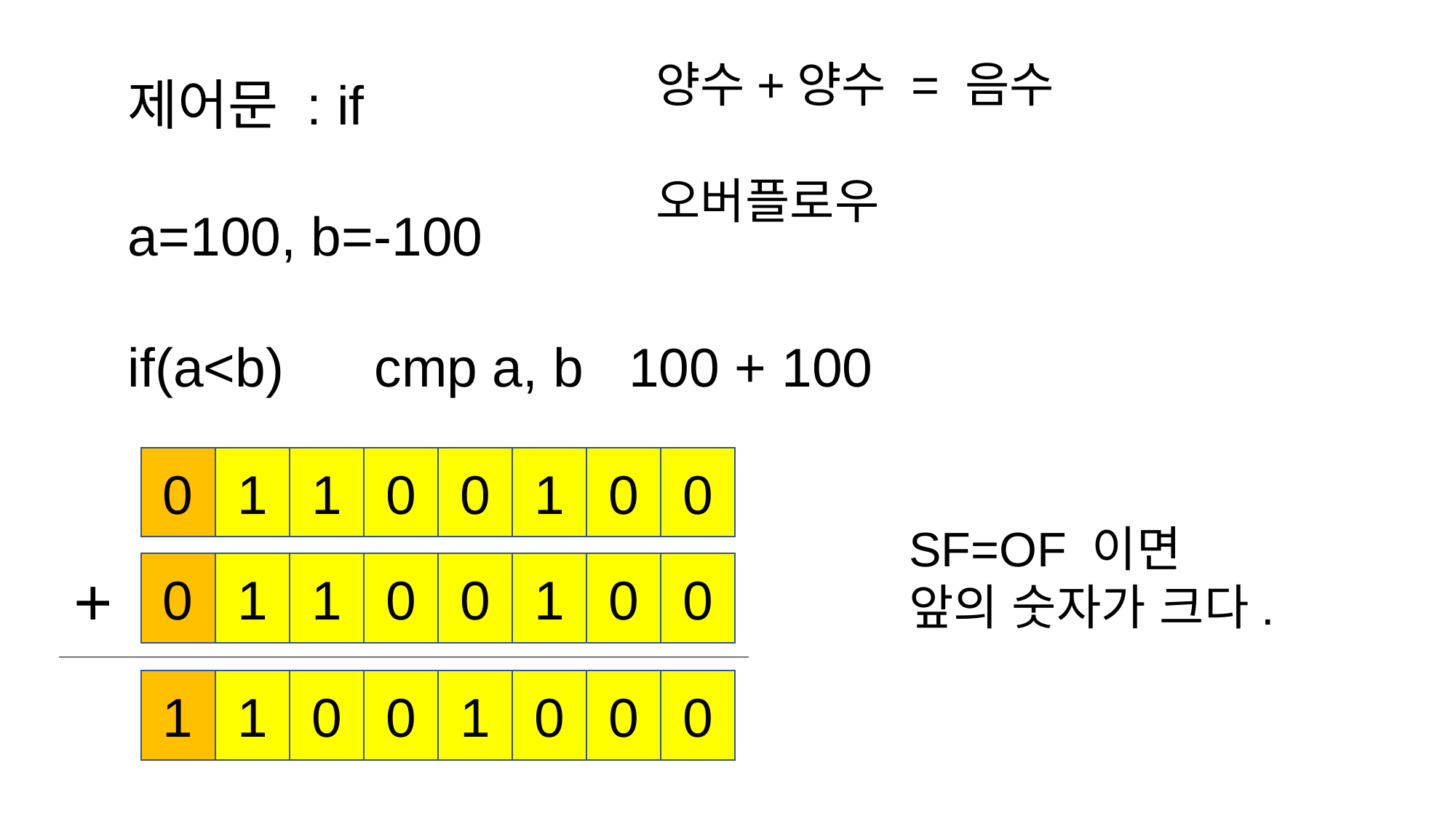

양수+양수 = 음수

오버플로우
제어문 : if

a=100, b=-100

if(a<b)      cmp a, b   100 + 100
0
1
1
0
0
1
0
0
SF=OF 이면
앞의 숫자가 크다.
+
0
1
1
0
0
1
0
0
1
1
0
0
1
0
0
0